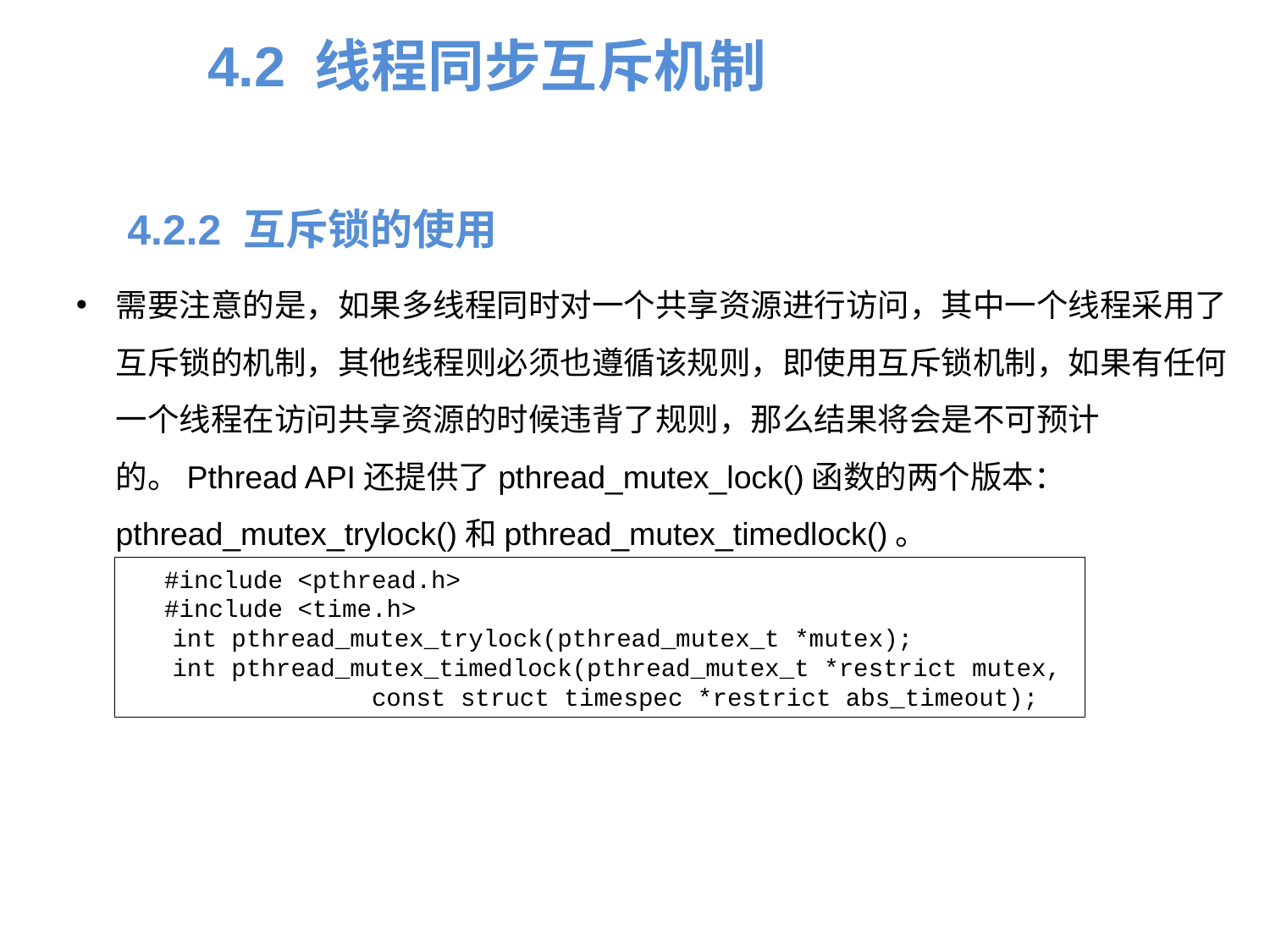

4.2 线程同步互斥机制
4.2.2 互斥锁的使用
需要注意的是，如果多线程同时对一个共享资源进行访问，其中一个线程采用了互斥锁的机制，其他线程则必须也遵循该规则，即使用互斥锁机制，如果有任何一个线程在访问共享资源的时候违背了规则，那么结果将会是不可预计的。Pthread API还提供了pthread_mutex_lock()函数的两个版本：pthread_mutex_trylock()和pthread_mutex_timedlock()。
#include <pthread.h>
#include <time.h>
int pthread_mutex_trylock(pthread_mutex_t *mutex);
int pthread_mutex_timedlock(pthread_mutex_t *restrict mutex,
              const struct timespec *restrict abs_timeout);